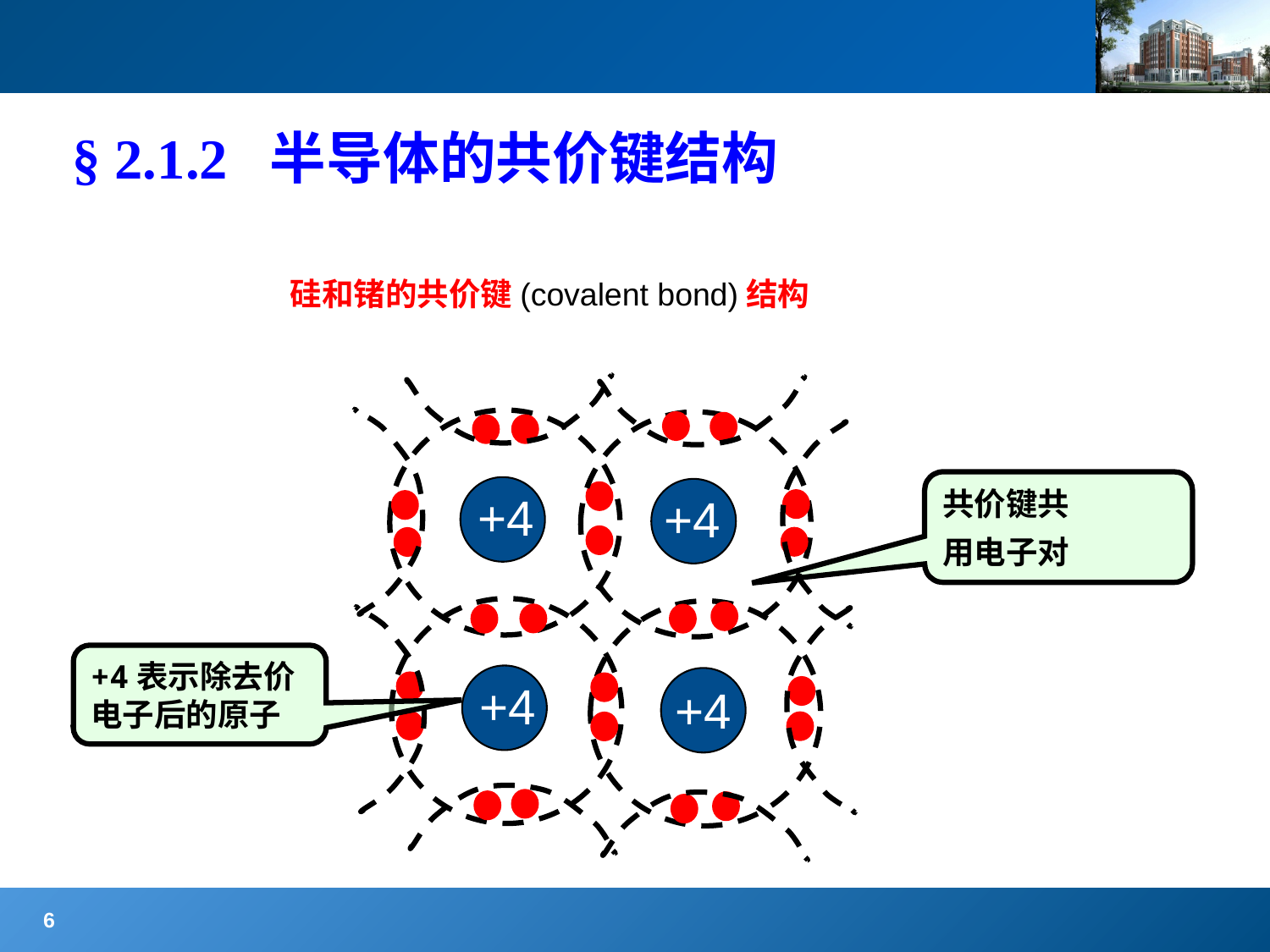

§ 2.1.2  半导体的共价键结构

硅和锗的共价键(covalent bond)结构

+4
+4

+4
+4

共价键共
用电子对
+4表示除去价电子后的原子